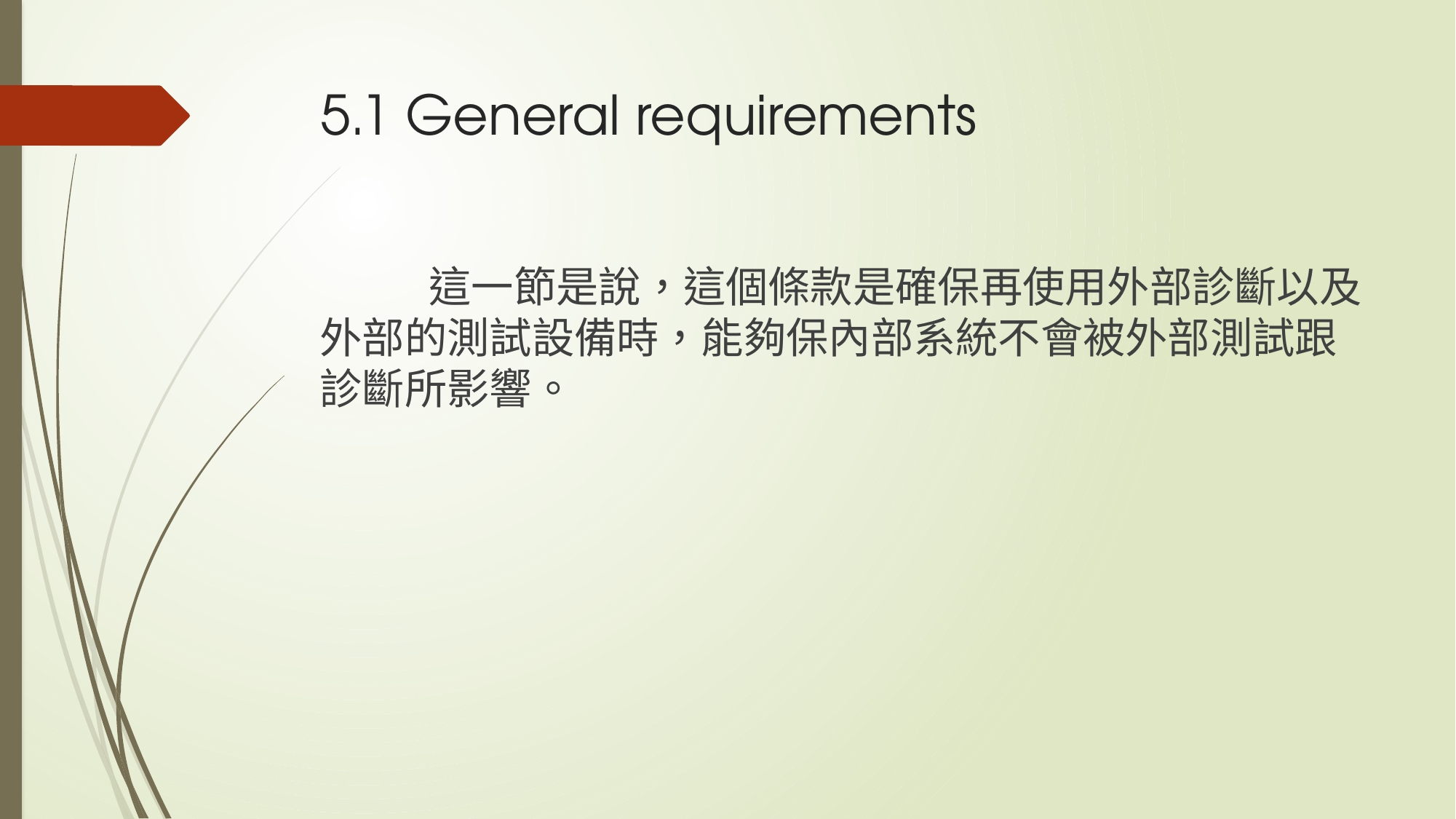

# 5.1 General requirements
	這一節是說，這個條款是確保再使用外部診斷以及外部的測試設備時，能夠保內部系統不會被外部測試跟診斷所影響。